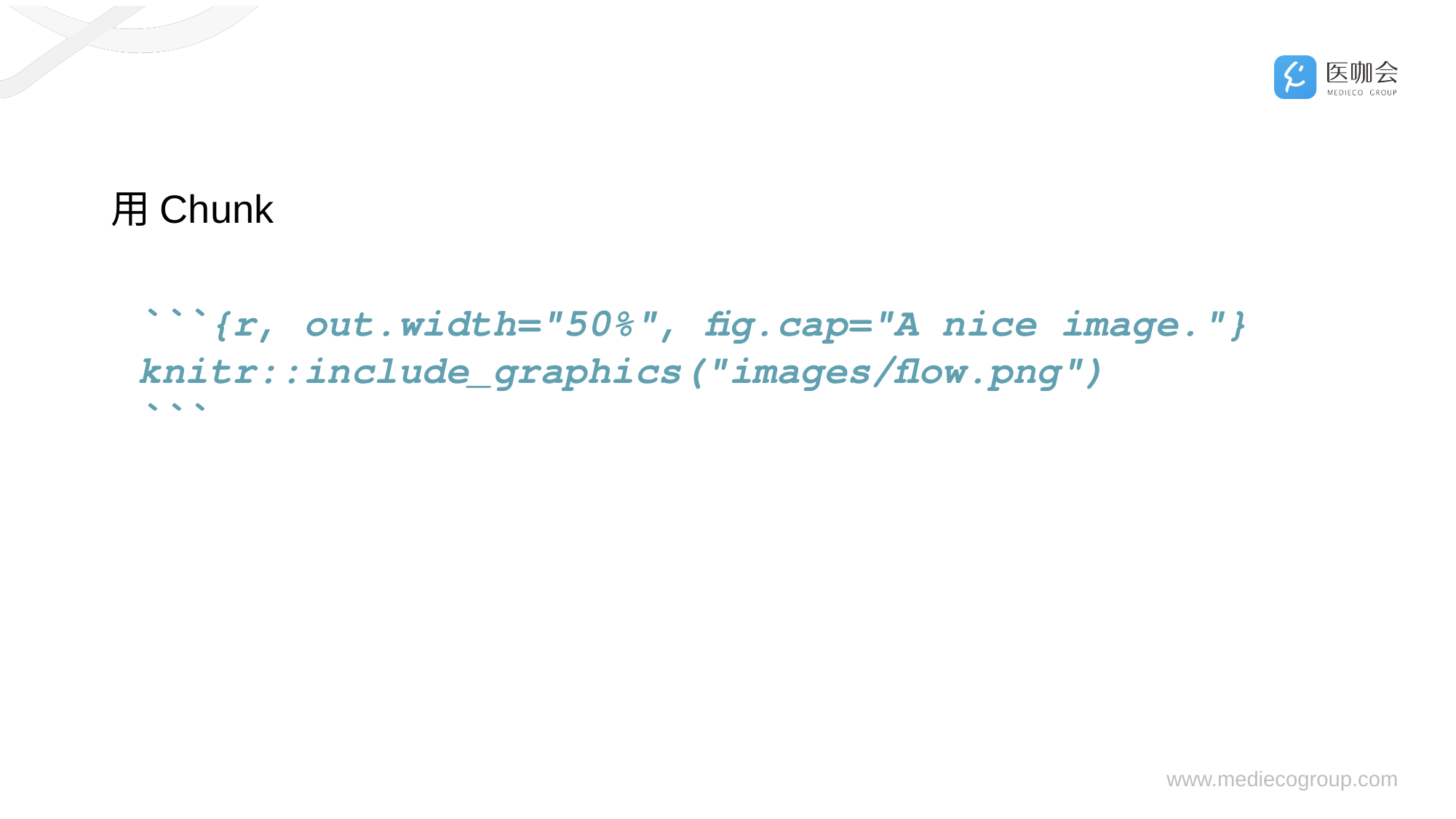

用Chunk
```{r, out.width="50%", fig.cap="A nice image."}
knitr::include_graphics("images/flow.png")
```